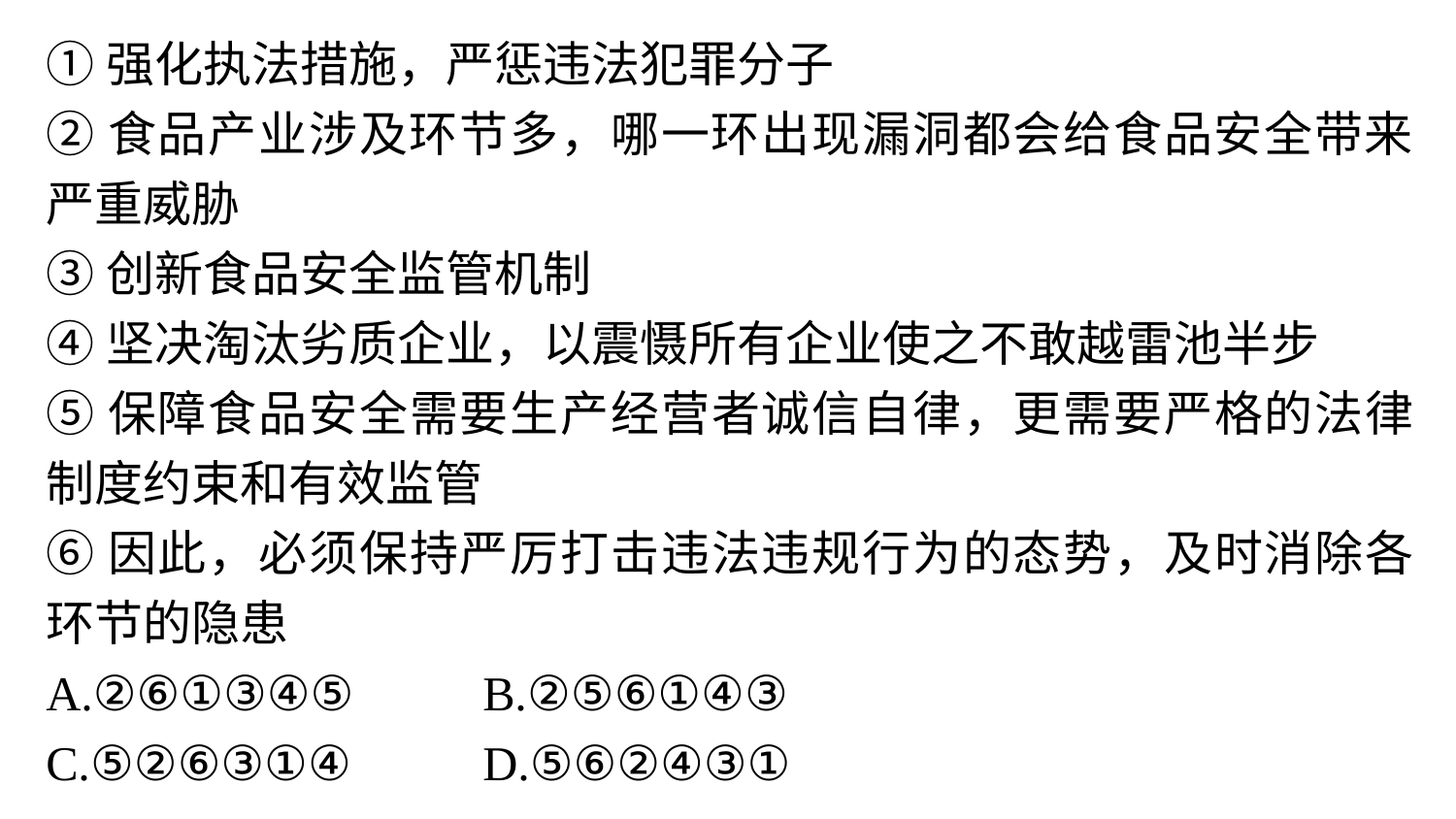

①强化执法措施，严惩违法犯罪分子
②食品产业涉及环节多，哪一环出现漏洞都会给食品安全带来严重威胁
③创新食品安全监管机制
④坚决淘汰劣质企业，以震慑所有企业使之不敢越雷池半步
⑤保障食品安全需要生产经营者诚信自律，更需要严格的法律制度约束和有效监管
⑥因此，必须保持严厉打击违法违规行为的态势，及时消除各环节的隐患
A.②⑥①③④⑤  	B.②⑤⑥①④③
C.⑤②⑥③①④  	D.⑤⑥②④③①